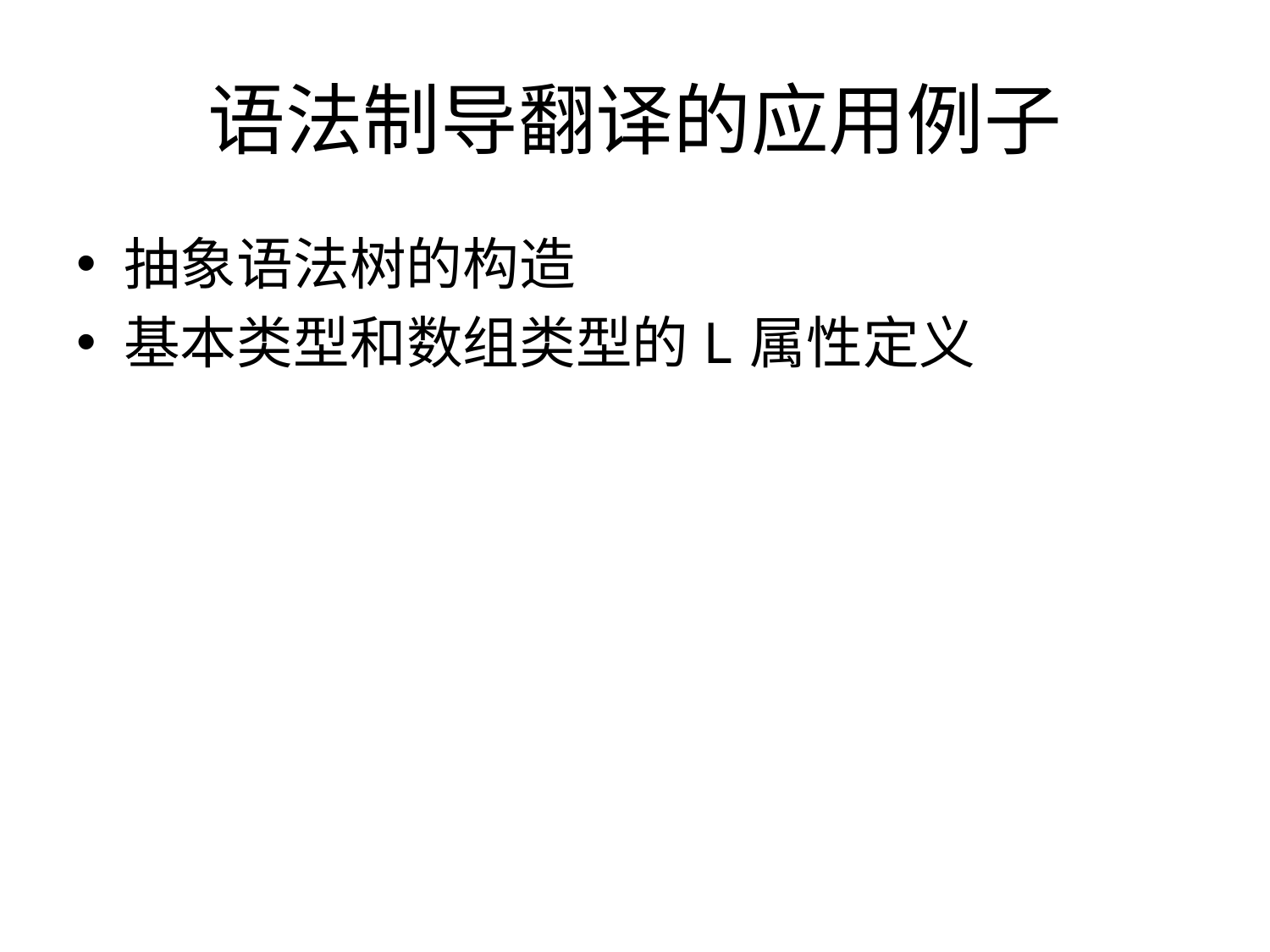

# 语法制导翻译的应用例子
抽象语法树的构造
基本类型和数组类型的L属性定义